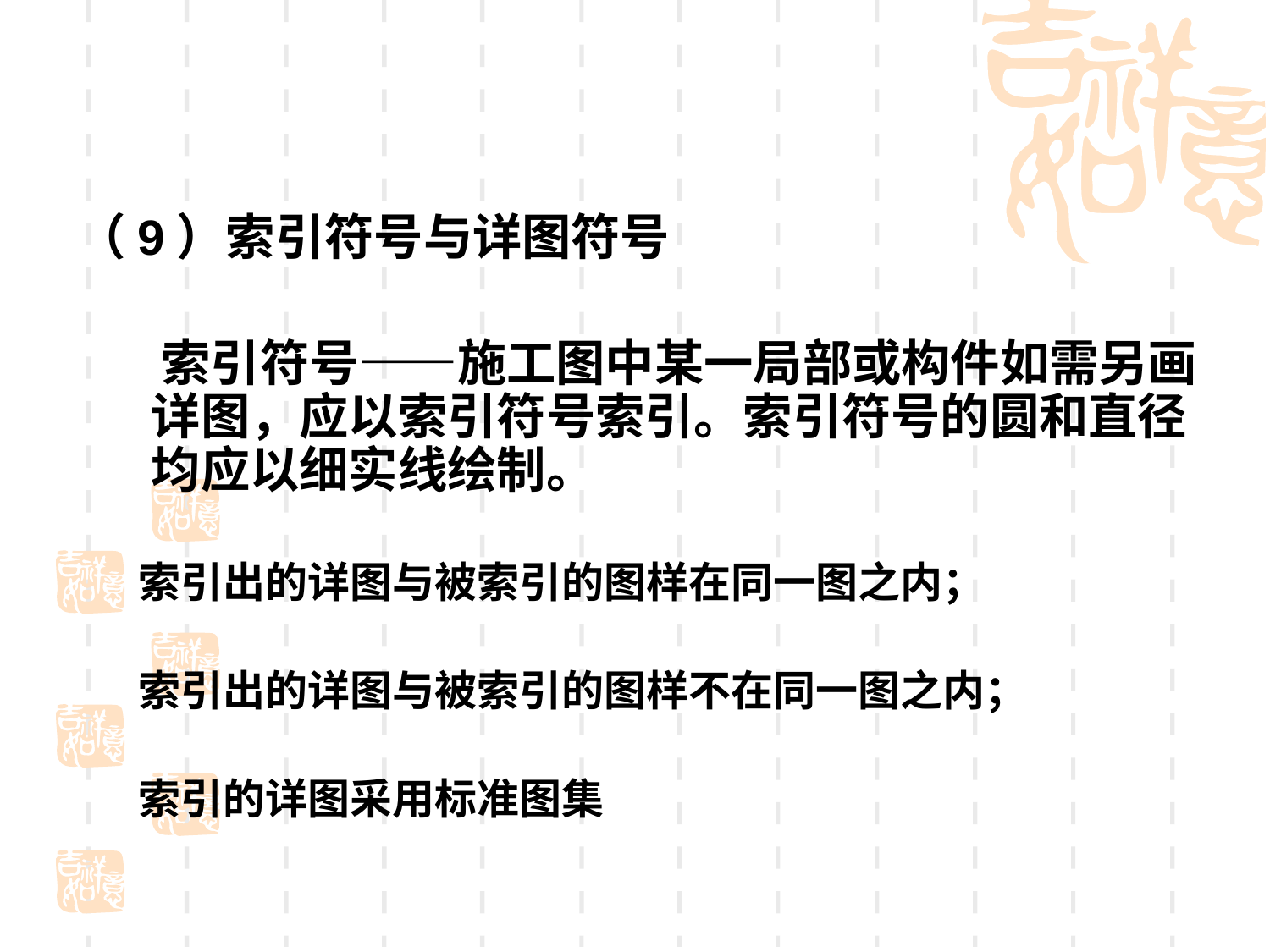

（9）索引符号与详图符号

 索引符号——施工图中某一局部或构件如需另画详图，应以索引符号索引。索引符号的圆和直径均应以细实线绘制。

索引出的详图与被索引的图样在同一图之内；

索引出的详图与被索引的图样不在同一图之内；

索引的详图采用标准图集